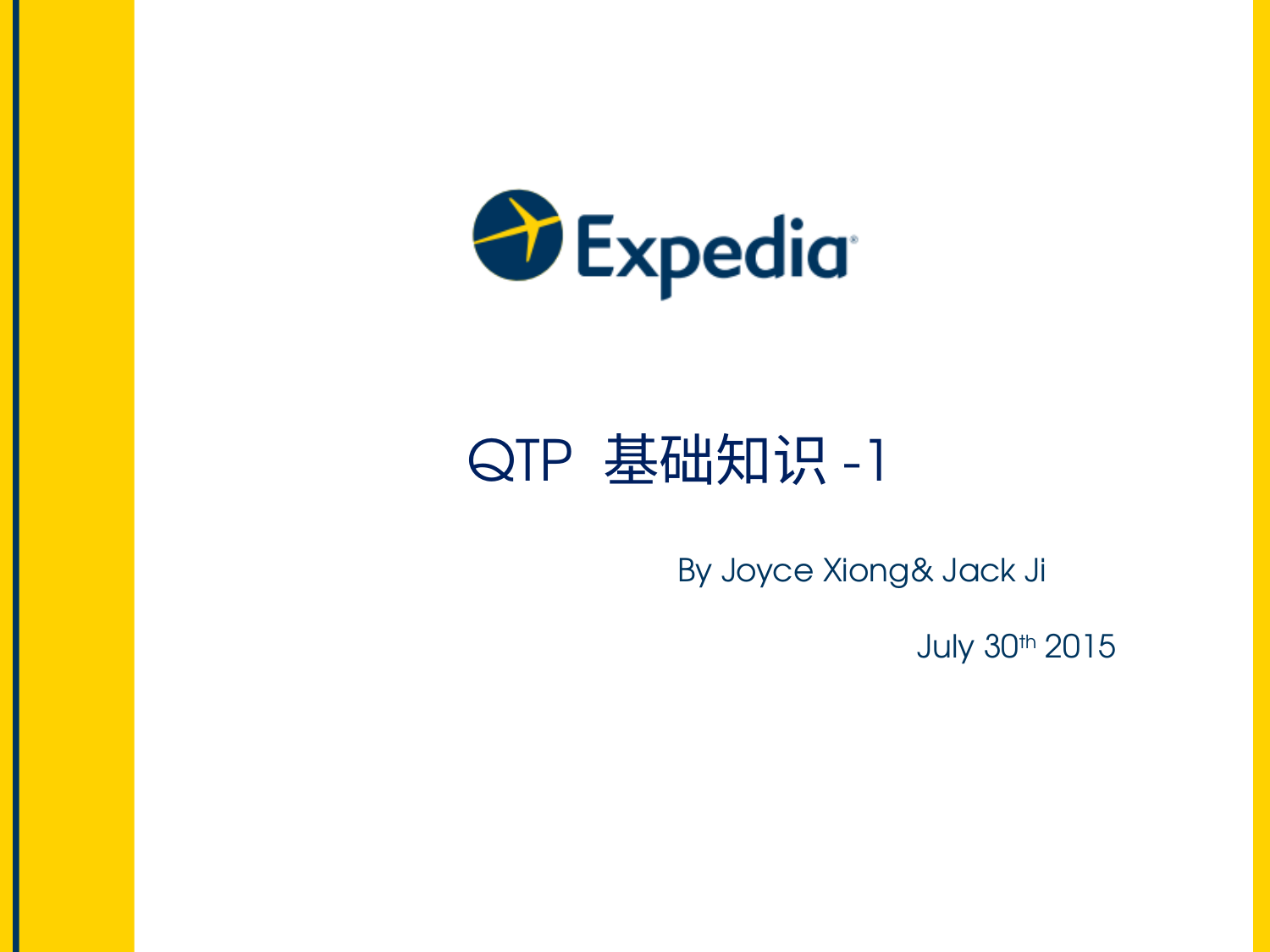

# QTP 基础知识-1
By Joyce Xiong& Jack Ji

                           July 30th 2015